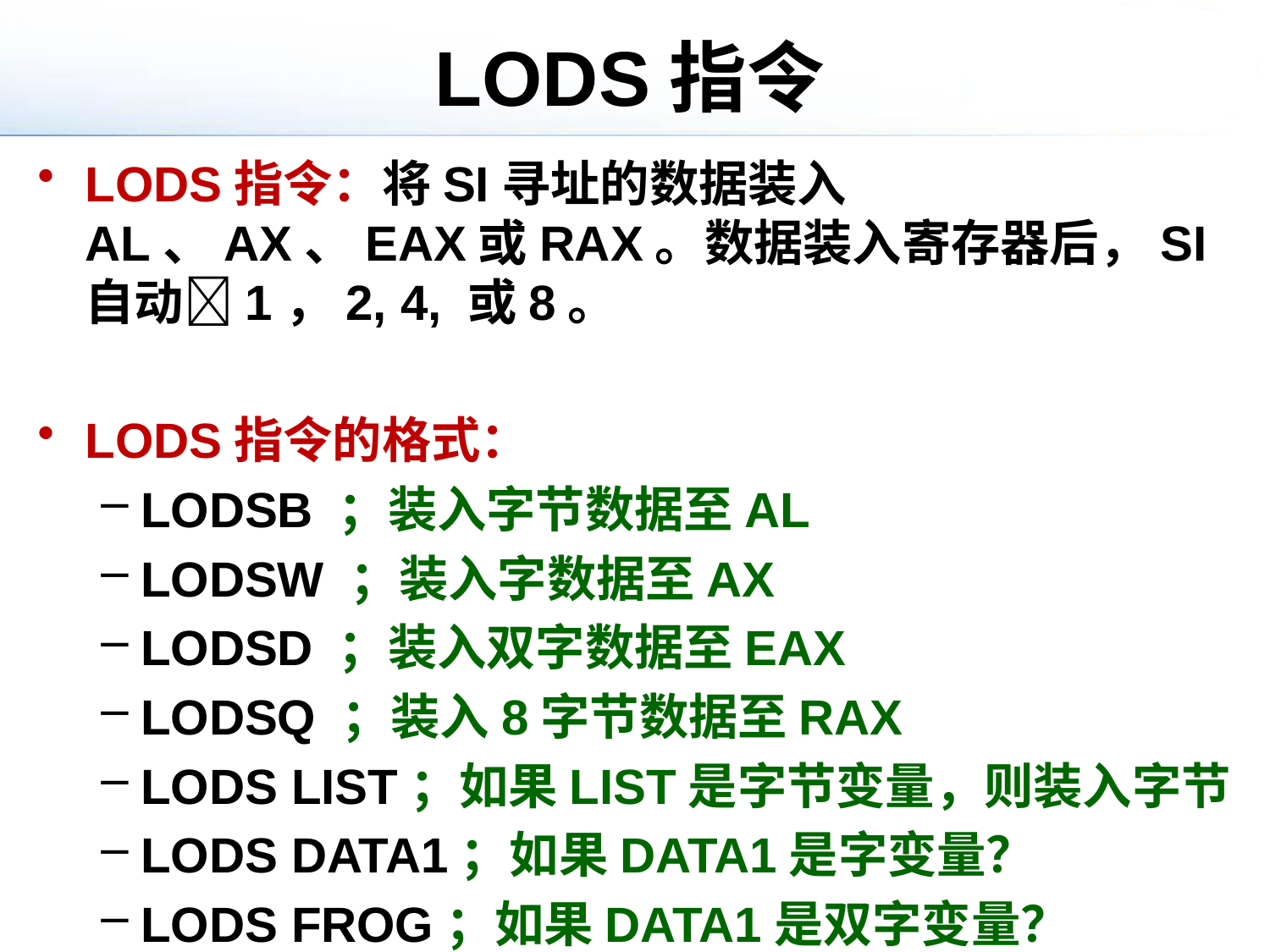

# LODS指令
LODS指令：将SI寻址的数据装入AL、AX、EAX或RAX。数据装入寄存器后，SI自动±1，2, 4, 或8。

LODS指令的格式：
LODSB ；装入字节数据至AL
LODSW ；装入字数据至AX
LODSD ；装入双字数据至EAX
LODSQ ；装入8字节数据至RAX
LODS LIST；如果LIST是字节变量，则装入字节
LODS DATA1；如果DATA1是字变量？
LODS FROG；如果DATA1是双字变量？